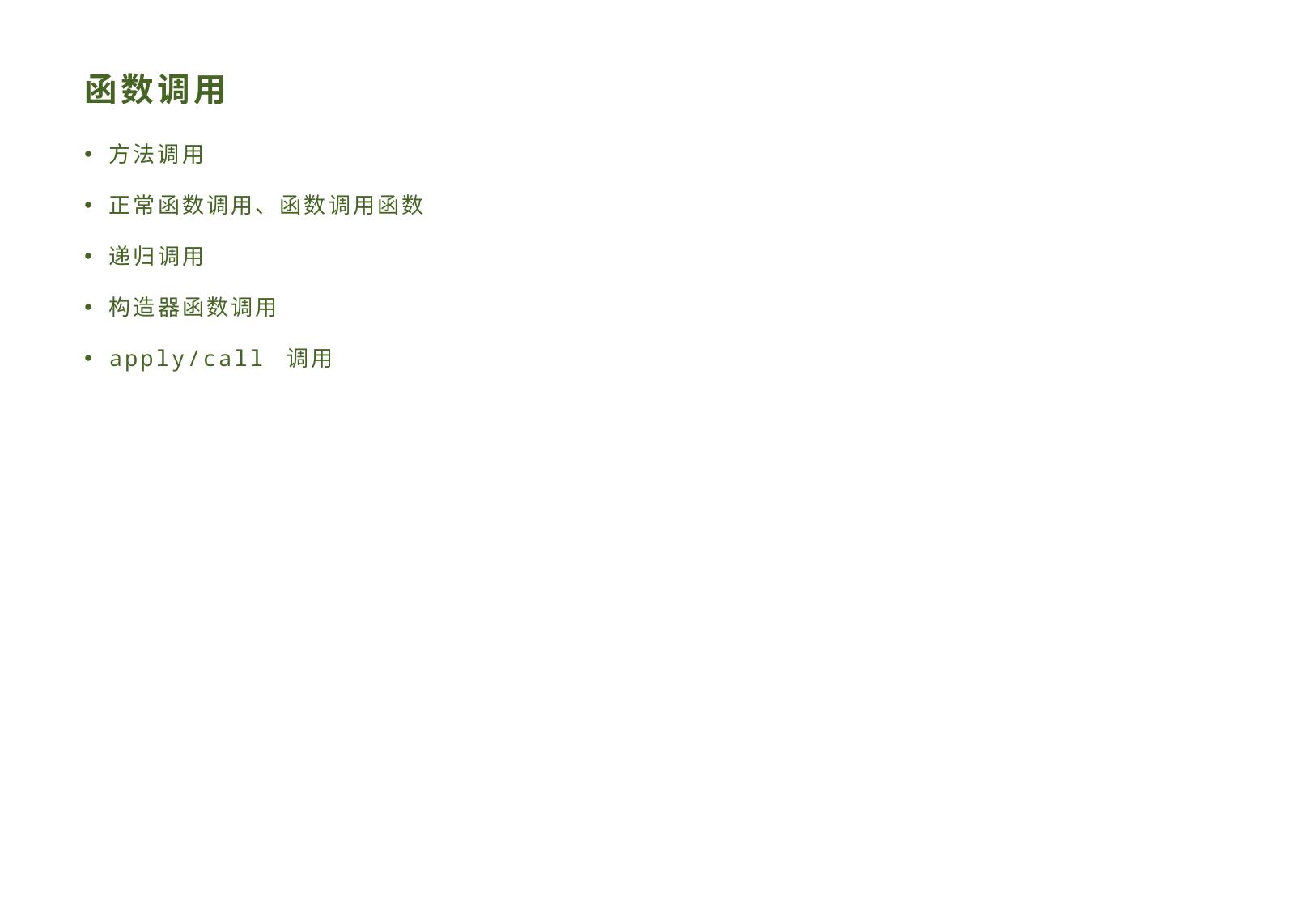

# 函数调用
方法调用
正常函数调用、函数调用函数
递归调用
构造器函数调用
apply/call 调用